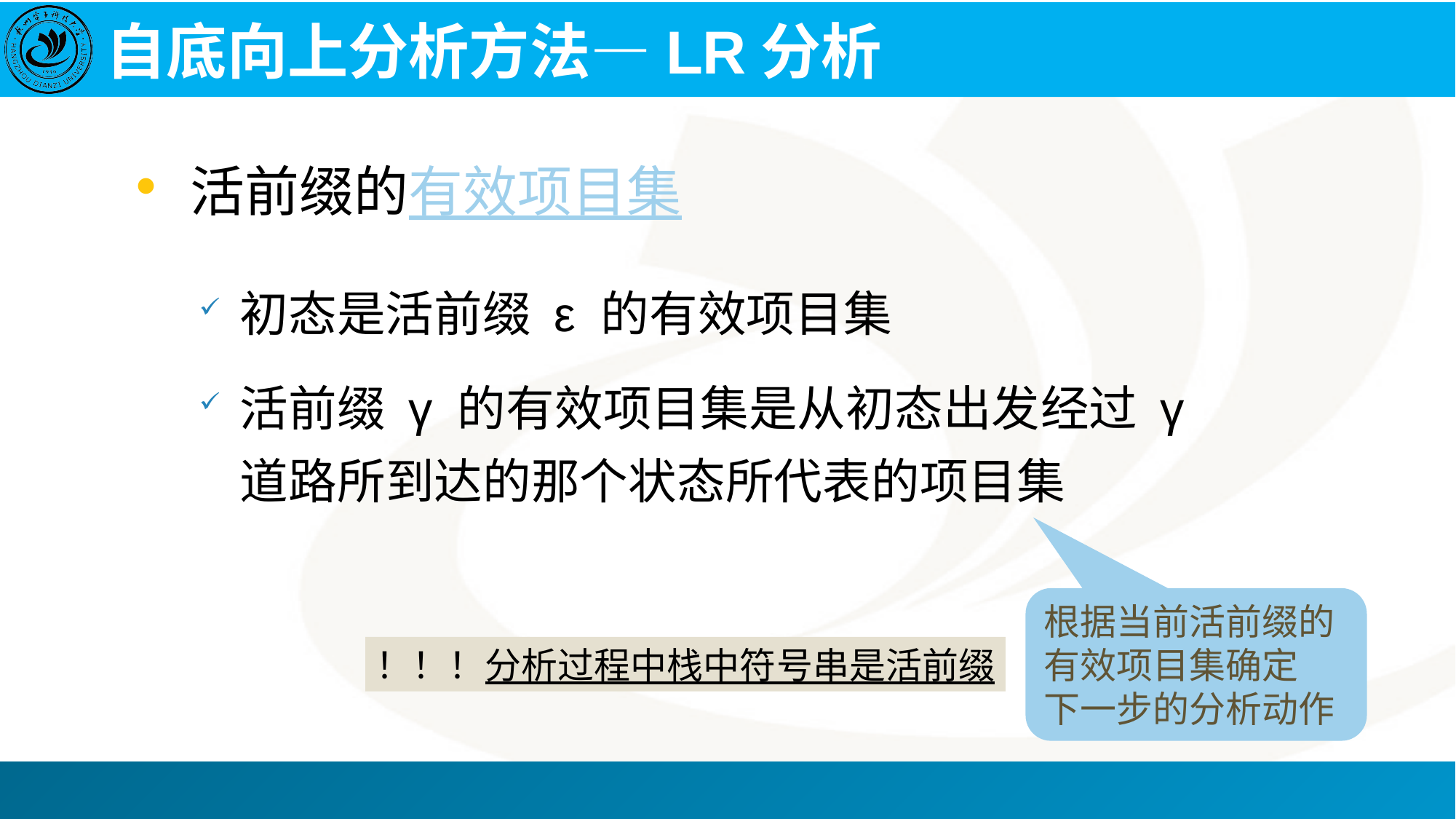

# 自底向上分析方法—LR分析
活前缀的有效项目集
初态是活前缀 ε 的有效项目集
活前缀 γ 的有效项目集是从初态出发经过 γ 道路所到达的那个状态所代表的项目集
根据当前活前缀的
有效项目集确定
下一步的分析动作
！！！分析过程中栈中符号串是活前缀
77